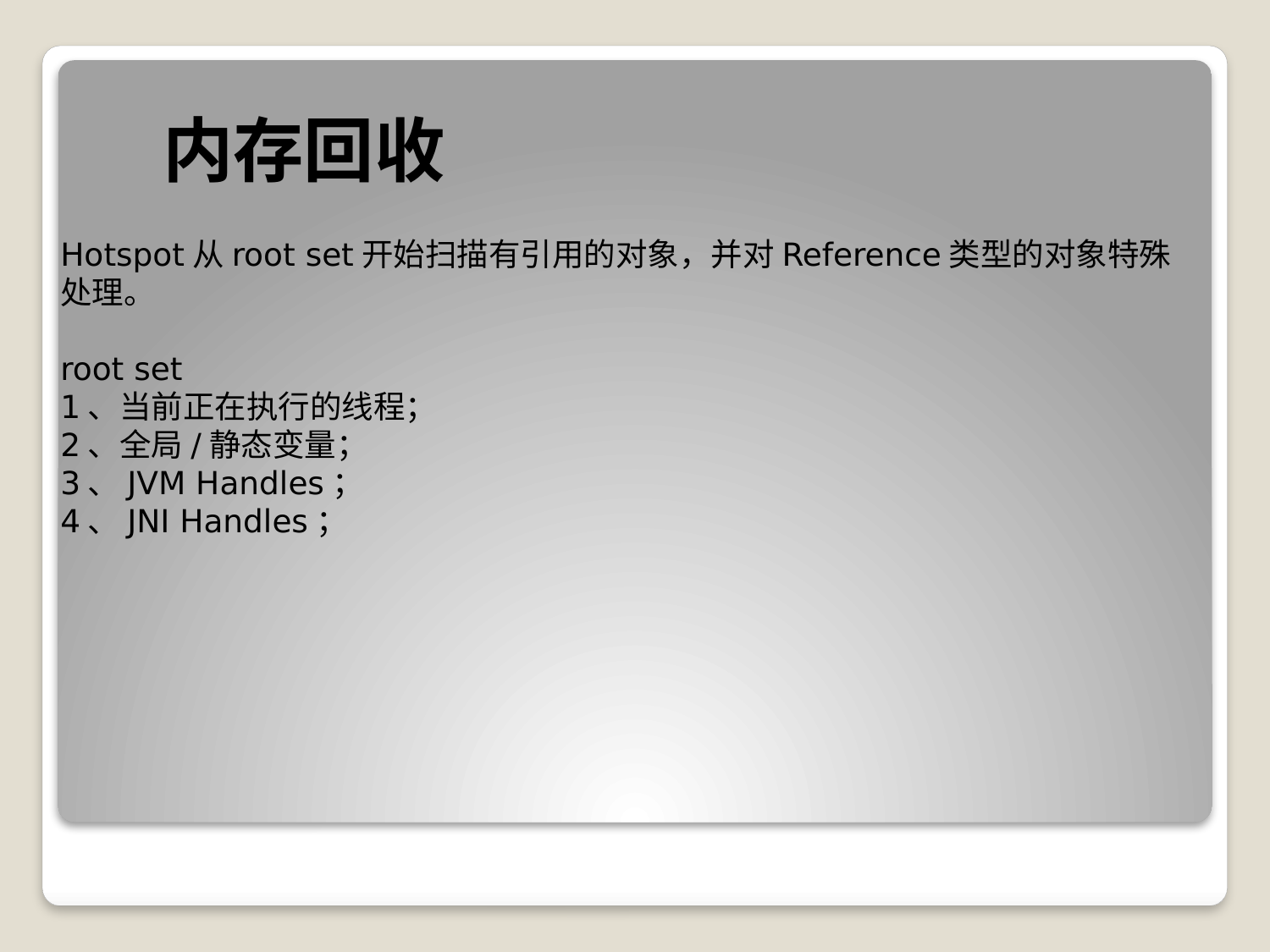

内存回收
Hotspot从root set开始扫描有引用的对象，并对Reference类型的对象特殊
处理。

root set
1、当前正在执行的线程；
2、全局/静态变量；
3、JVM Handles；
4、JNI Handles；